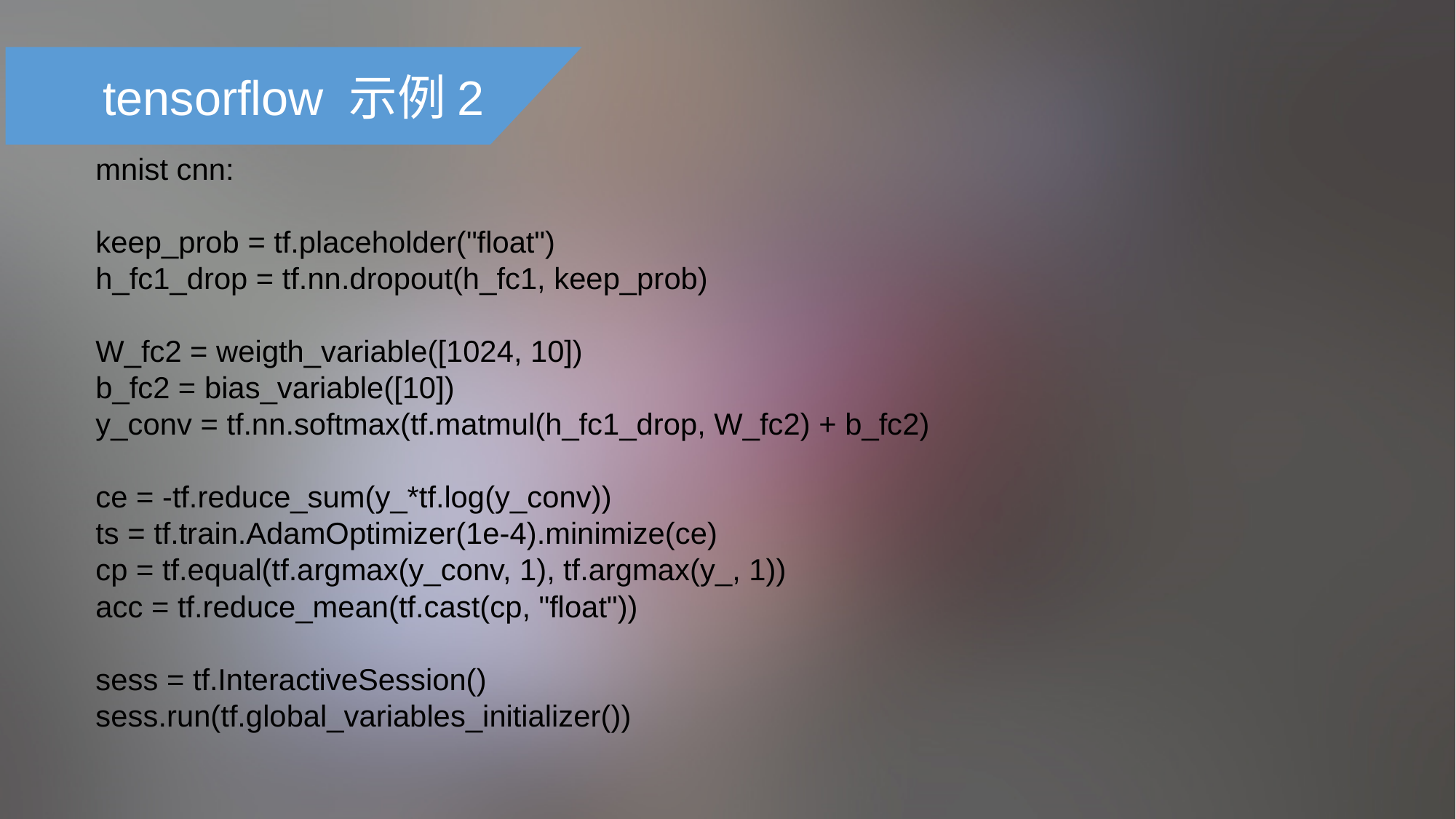

tensorflow 示例2
mnist cnn:

keep_prob = tf.placeholder("float")
h_fc1_drop = tf.nn.dropout(h_fc1, keep_prob)

W_fc2 = weigth_variable([1024, 10])
b_fc2 = bias_variable([10])
y_conv = tf.nn.softmax(tf.matmul(h_fc1_drop, W_fc2) + b_fc2)

ce = -tf.reduce_sum(y_*tf.log(y_conv))
ts = tf.train.AdamOptimizer(1e-4).minimize(ce)
cp = tf.equal(tf.argmax(y_conv, 1), tf.argmax(y_, 1))
acc = tf.reduce_mean(tf.cast(cp, "float"))

sess = tf.InteractiveSession()
sess.run(tf.global_variables_initializer())